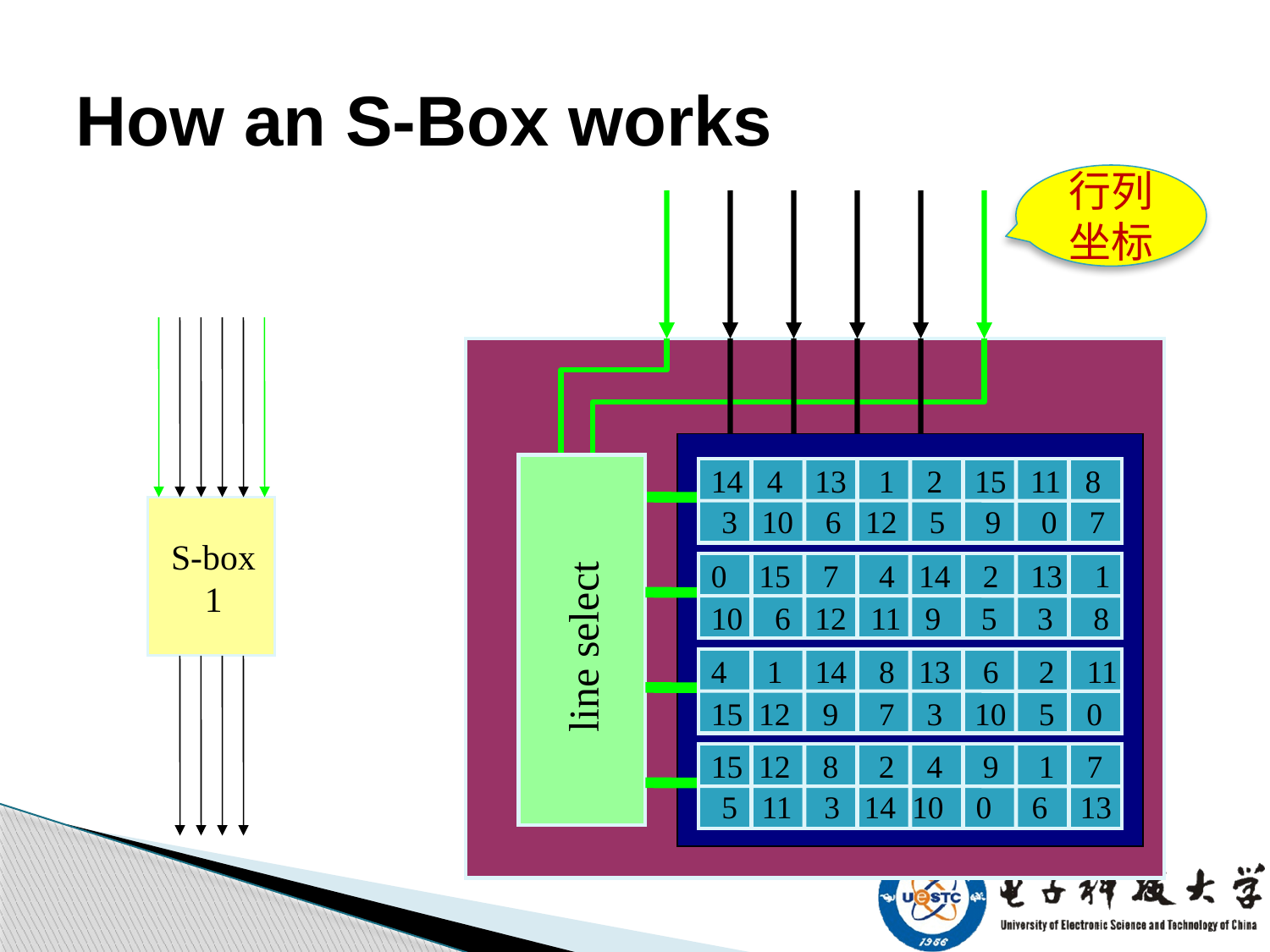

# How an S-Box works
行列坐标

14   4    13    1    2    15   11   8

3   10    6   12    5     9     0    7
0    15    7     4   14    2    13    1

10    6   12   11   9     5     3     8
4     1    14    8   13    6     2    11

15  12    9     7    3    10    5    0

S-box
1

line select

15  12    8     2    4     9     1    7

5   11    3   14  10    0     6    13

109